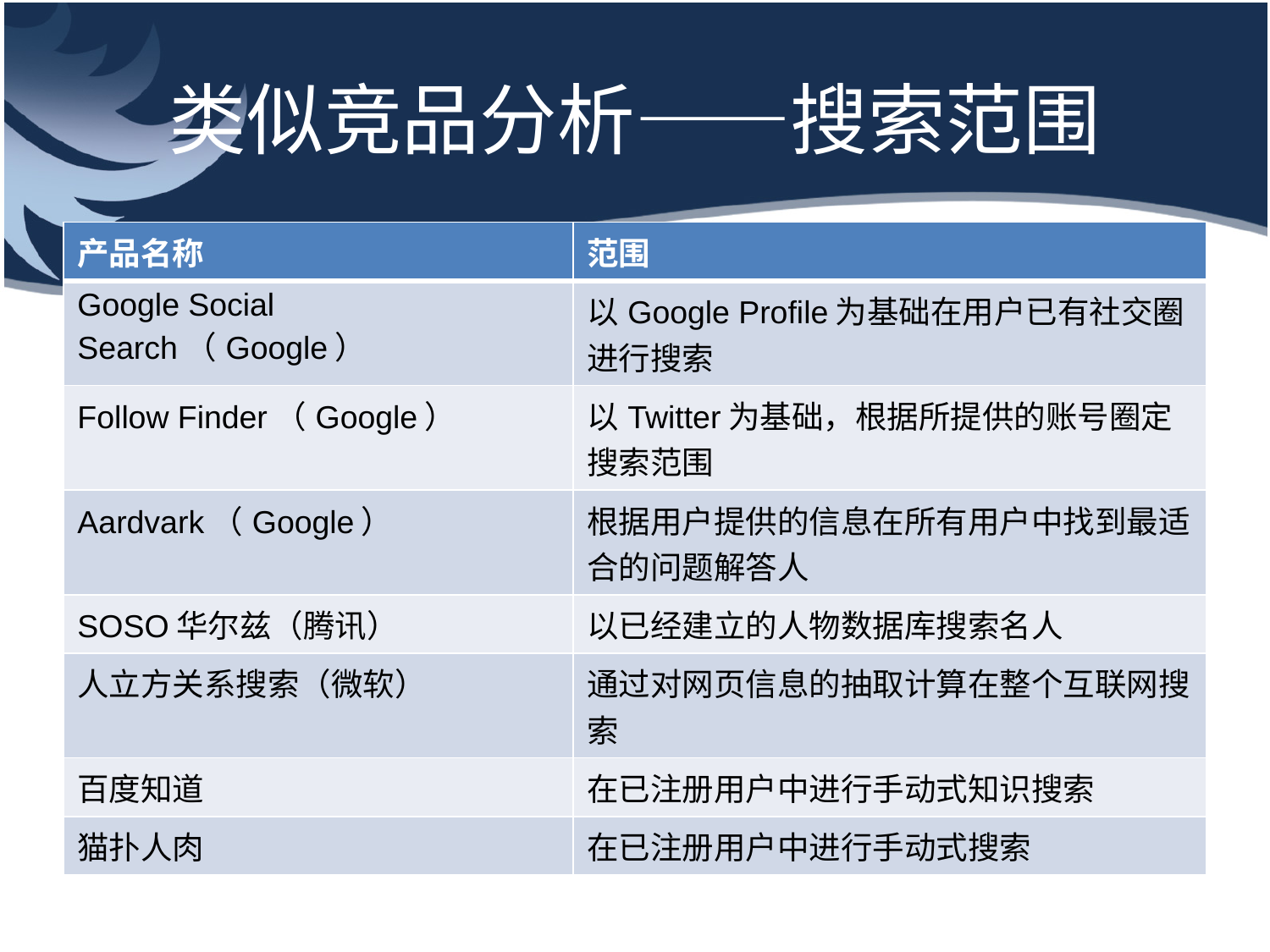

# 类似竞品分析——搜索范围

| 产品名称 | 范围 |
| --- | --- |
| Google Social Search（Google） | 以Google Profile为基础在用户已有社交圈进行搜索 |
| Follow Finder（Google） | 以Twitter为基础，根据所提供的账号圈定搜索范围 |
| Aardvark（Google） | 根据用户提供的信息在所有用户中找到最适合的问题解答人 |
| SOSO华尔兹（腾讯） | 以已经建立的人物数据库搜索名人 |
| 人立方关系搜索（微软） | 通过对网页信息的抽取计算在整个互联网搜索 |
| 百度知道 | 在已注册用户中进行手动式知识搜索 |
| 猫扑人肉 | 在已注册用户中进行手动式搜索 |